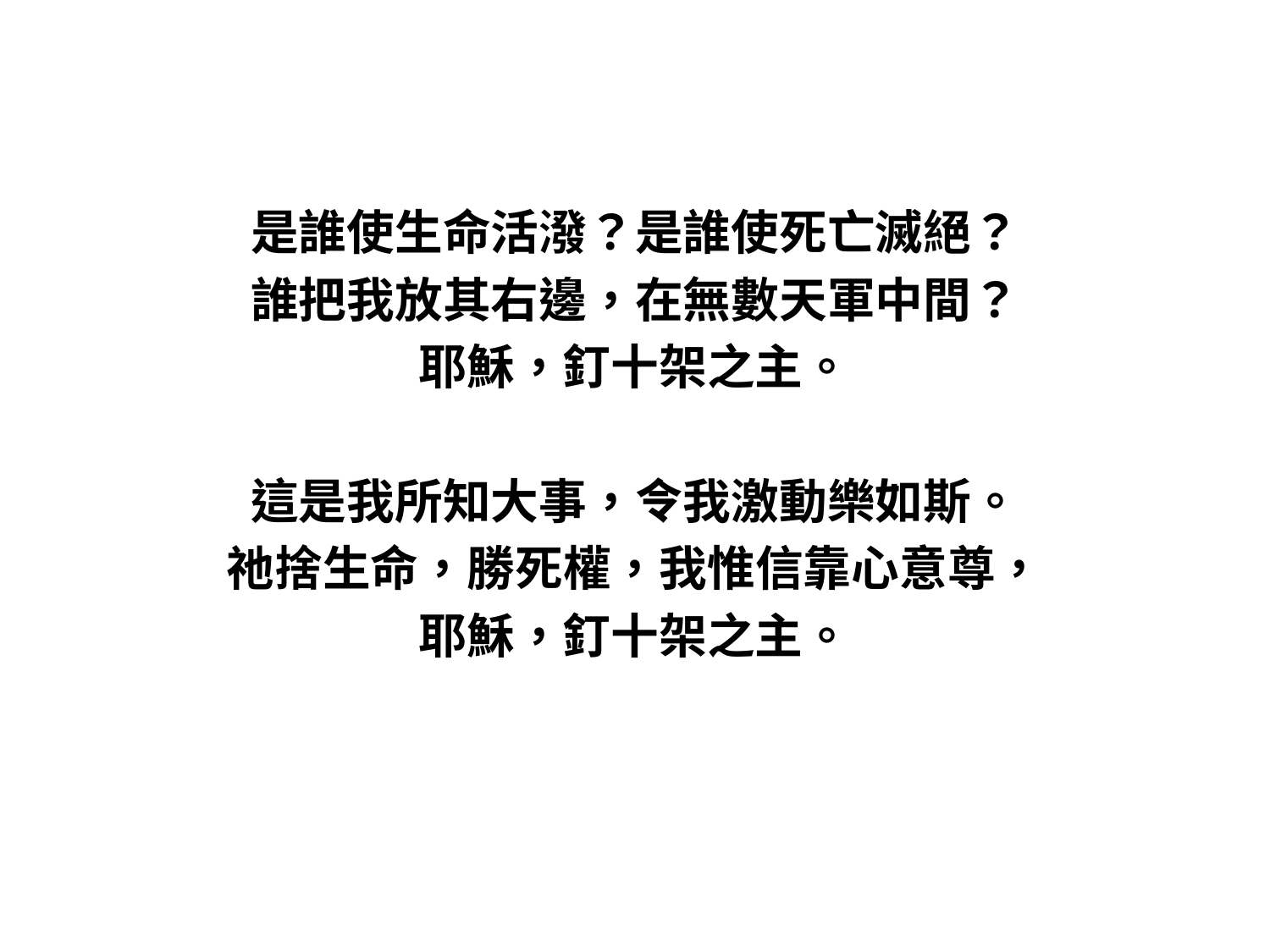

#
是誰使生命活潑？是誰使死亡滅絕？
誰把我放其右邊，在無數天軍中間？
耶穌，釘十架之主。

這是我所知大事，令我激動樂如斯。
祂捨生命，勝死權，我惟信靠心意尊，
耶穌，釘十架之主。